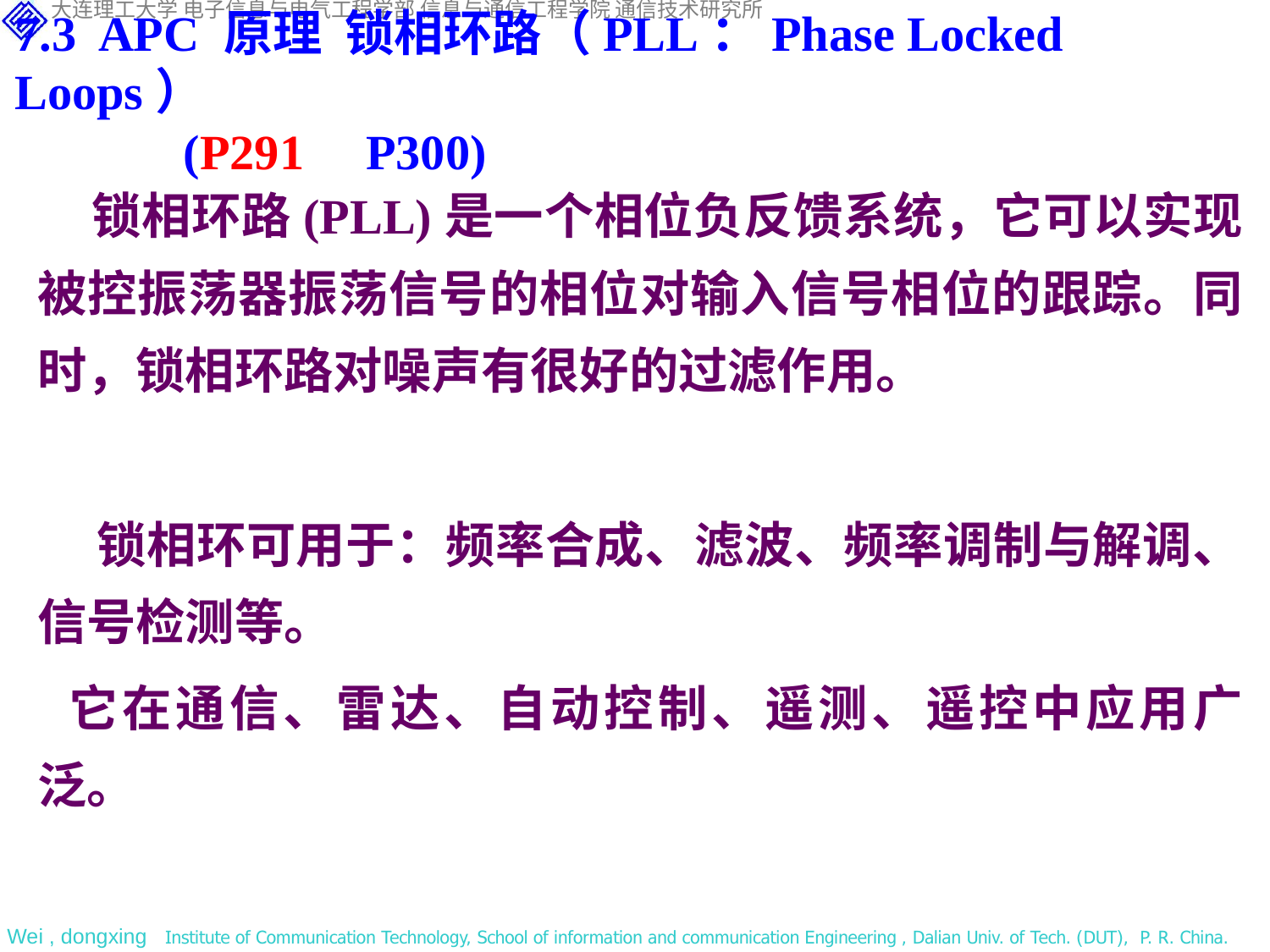

7.3  APC 原理  锁相环路（PLL：Phase Locked Loops）
              (P291     P300)
   锁相环路(PLL)是一个相位负反馈系统，它可以实现被控振荡器振荡信号的相位对输入信号相位的跟踪。同时，锁相环路对噪声有很好的过滤作用。

    锁相环可用于：频率合成、滤波、频率调制与解调、信号检测等。
 它在通信、雷达、自动控制、遥测、遥控中应用广泛。